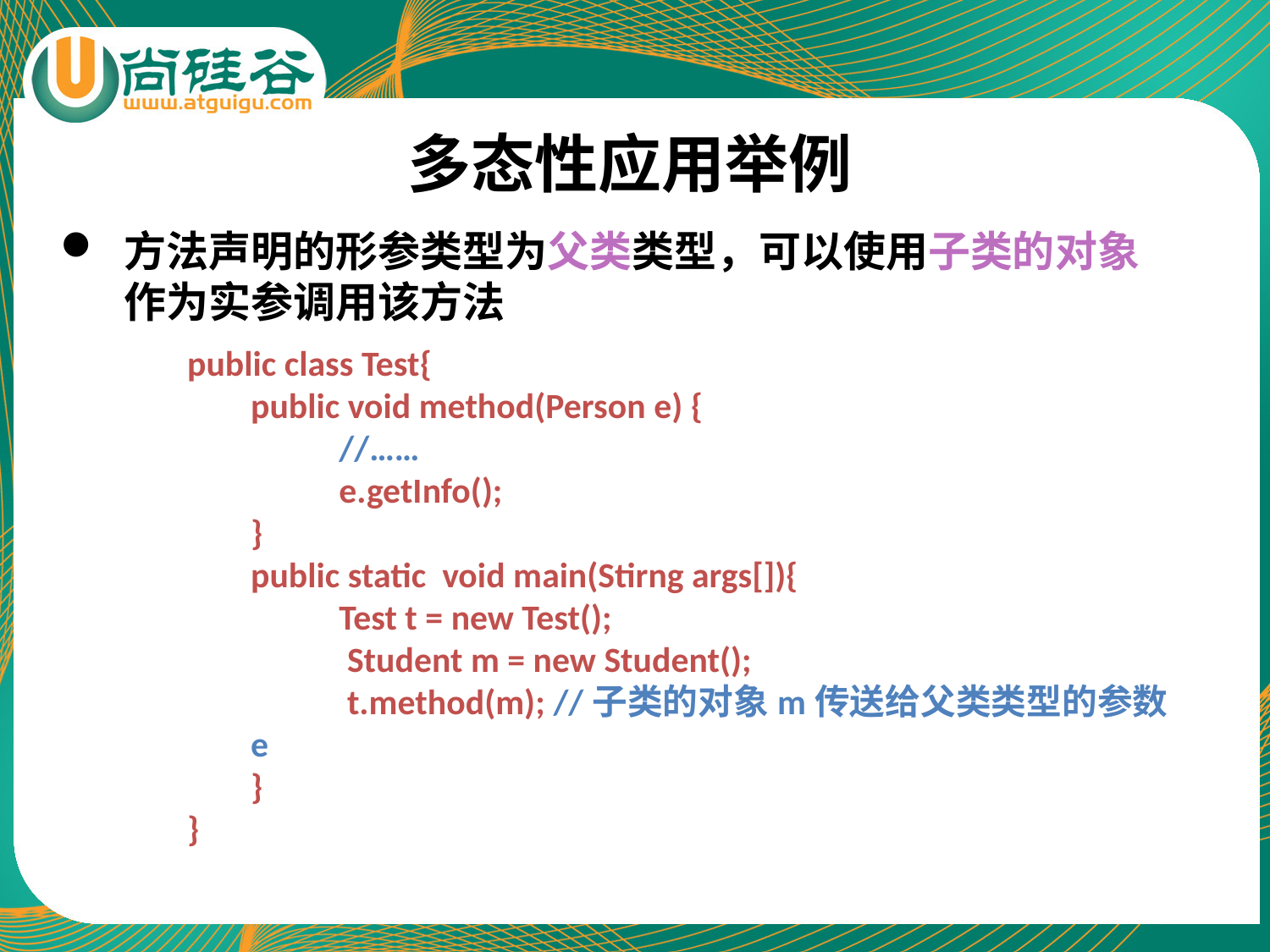

# 多态性应用举例
方法声明的形参类型为父类类型，可以使用子类的对象作为实参调用该方法
public class Test{
	public void method(Person e) {
	           //……
	           e.getInfo();
	}
	public static  void main(Stirng args[]){
	           Test t = new Test();
	            Student m = new Student();
	            t.method(m); //子类的对象m传送给父类类型的参数e
	}
}